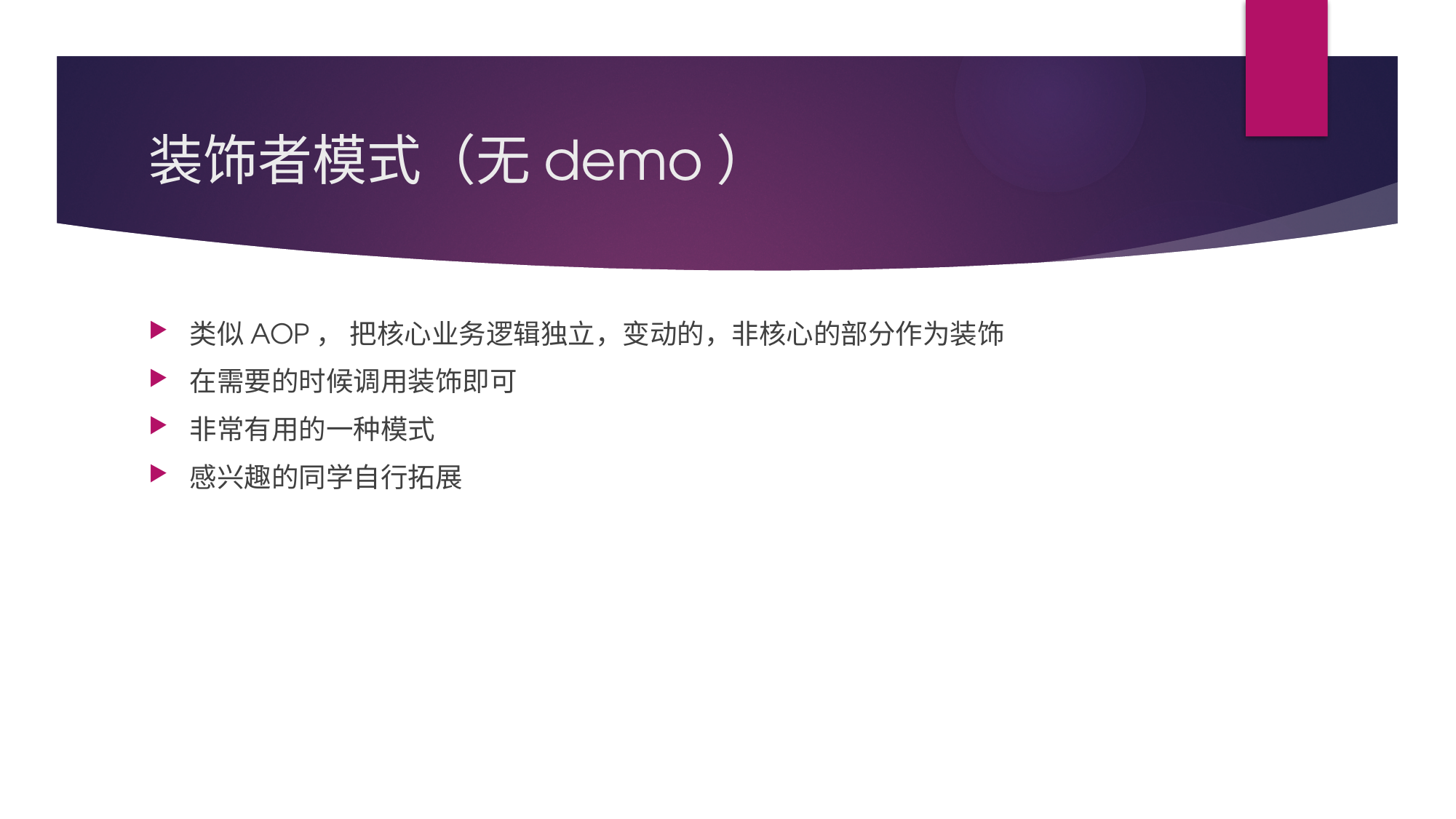

# 装饰者模式（无demo）
类似AOP， 把核心业务逻辑独立，变动的，非核心的部分作为装饰
在需要的时候调用装饰即可
非常有用的一种模式
感兴趣的同学自行拓展